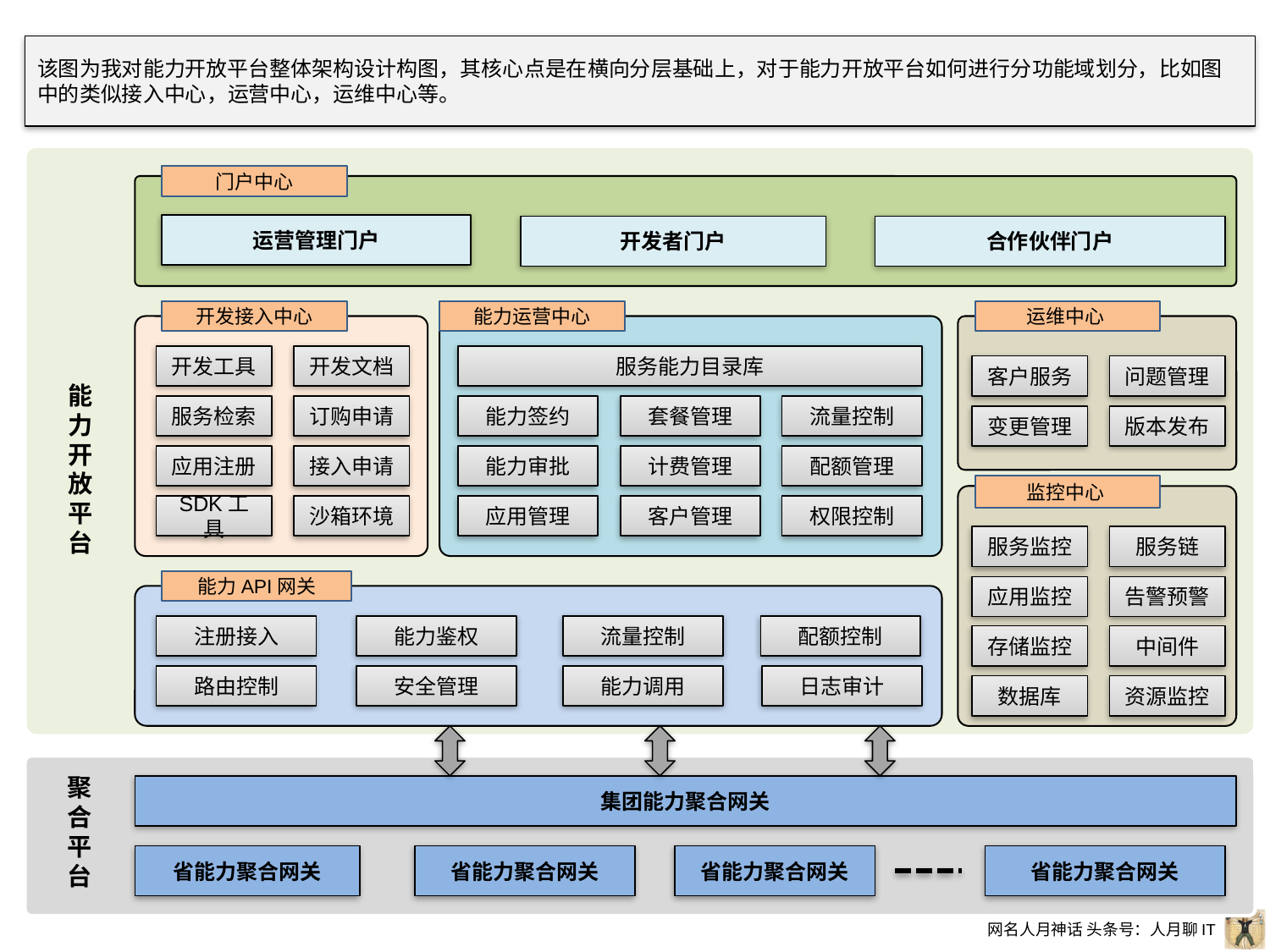

该图为我对能力开放平台整体架构设计构图，其核心点是在横向分层基础上，对于能力开放平台如何进行分功能域划分，比如图中的类似接入中心，运营中心，运维中心等。

门户中心

运营管理门户
开发者门户
合作伙伴门户
开发接入中心
能力运营中心
运维中心

开发工具
开发文档
服务能力目录库
客户服务
问题管理
能
力
开
放
平
台
服务检索
订购申请
能力签约
套餐管理
流量控制
变更管理
版本发布
应用注册
接入申请
能力审批
计费管理
配额管理
监控中心

SDK工具
沙箱环境
应用管理
客户管理
权限控制
服务监控
服务链
能力API网关
应用监控
告警预警

注册接入
能力鉴权
流量控制
配额控制
存储监控
中间件
路由控制
安全管理
能力调用
日志审计
数据库
资源监控

聚
合
平
台
集团能力聚合网关
省能力聚合网关
省能力聚合网关
省能力聚合网关
省能力聚合网关